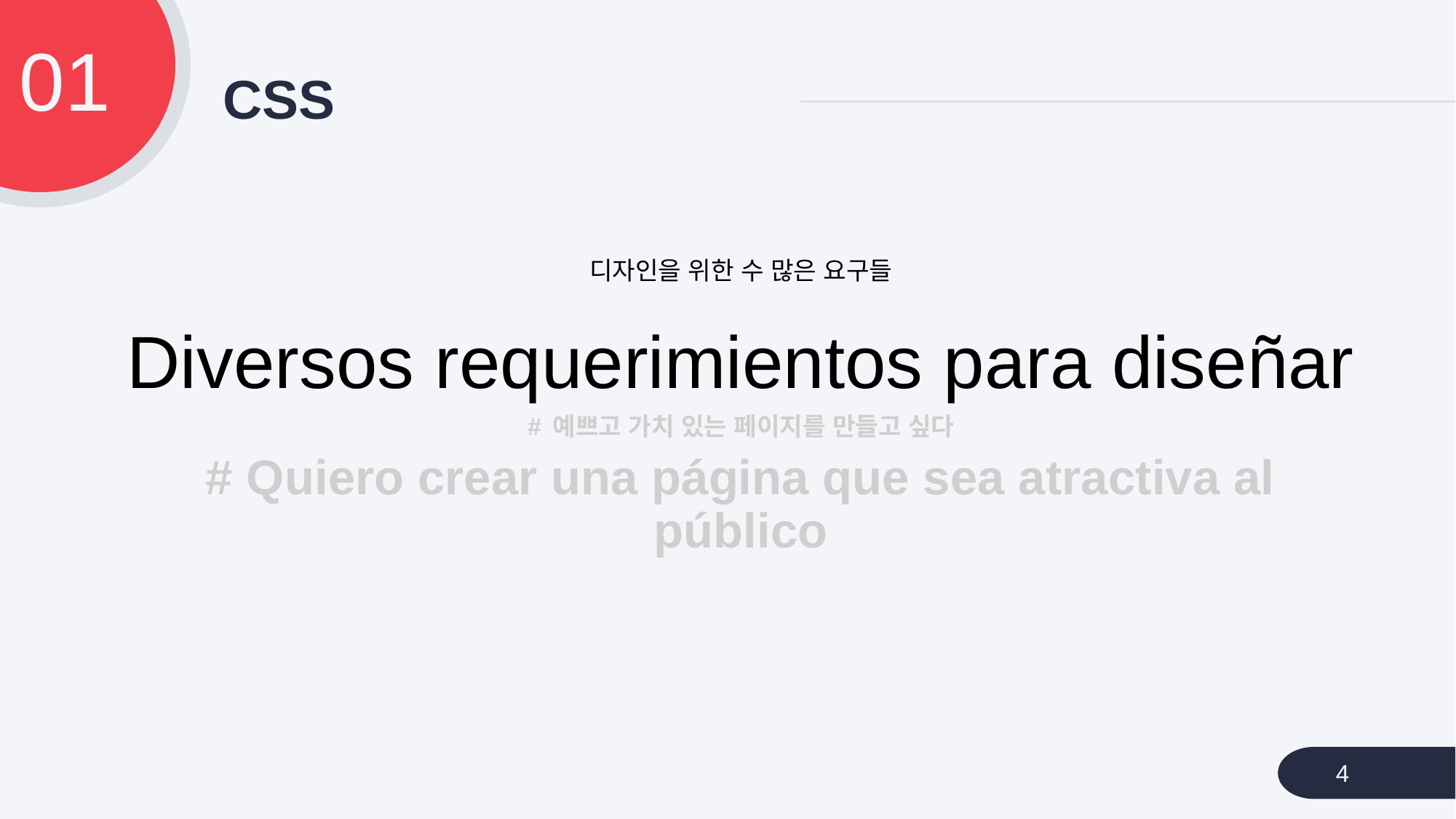

01
# CSS

디자인을 위한 수 많은 요구들
Diversos requerimientos para diseñar
# 예쁘고 가치 있는 페이지를 만들고 싶다
# Quiero crear una página que sea atractiva al público
4